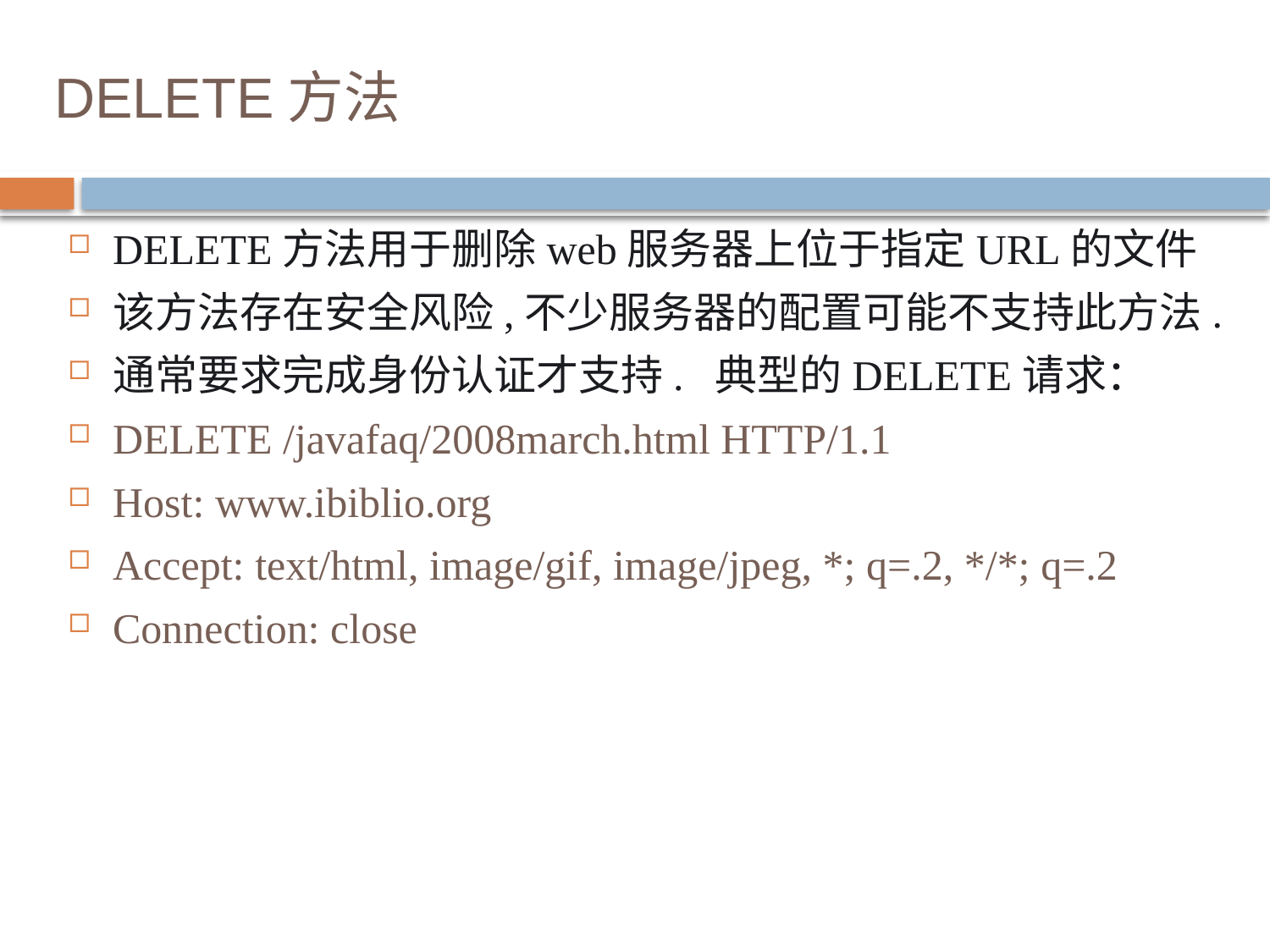

# DELETE方法
DELETE方法用于删除web服务器上位于指定URL的文件
该方法存在安全风险,不少服务器的配置可能不支持此方法.
通常要求完成身份认证才支持.  典型的DELETE请求：
DELETE /javafaq/2008march.html HTTP/1.1
Host: www.ibiblio.org
Accept: text/html, image/gif, image/jpeg, *; q=.2, */*; q=.2
Connection: close